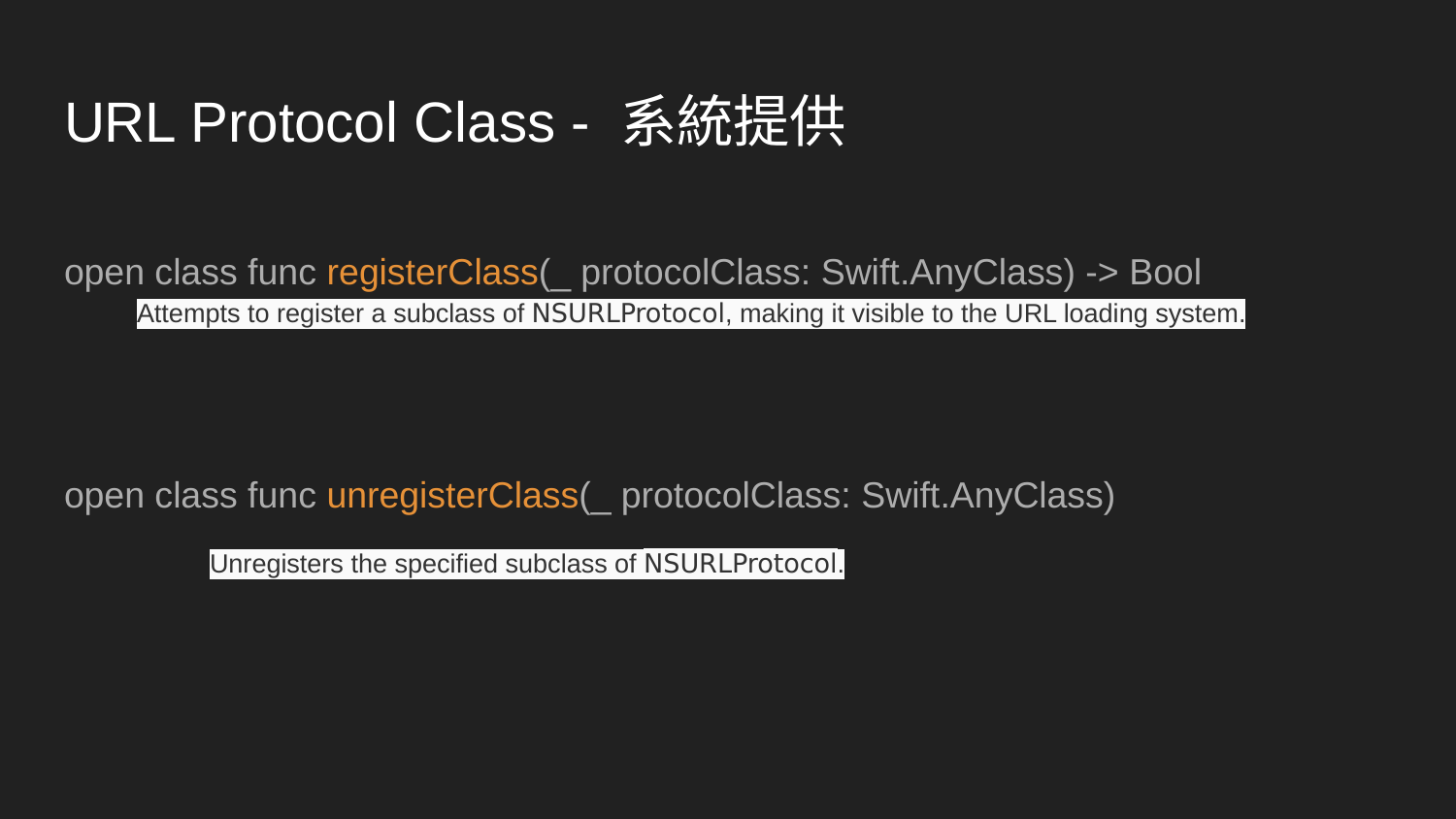

# URL Protocol Class - 系統提供

open class func registerClass(_ protocolClass: Swift.AnyClass) -> Bool
Attempts to register a subclass of NSURLProtocol, making it visible to the URL loading system.

open class func unregisterClass(_ protocolClass: Swift.AnyClass)
	Unregisters the specified subclass of NSURLProtocol.